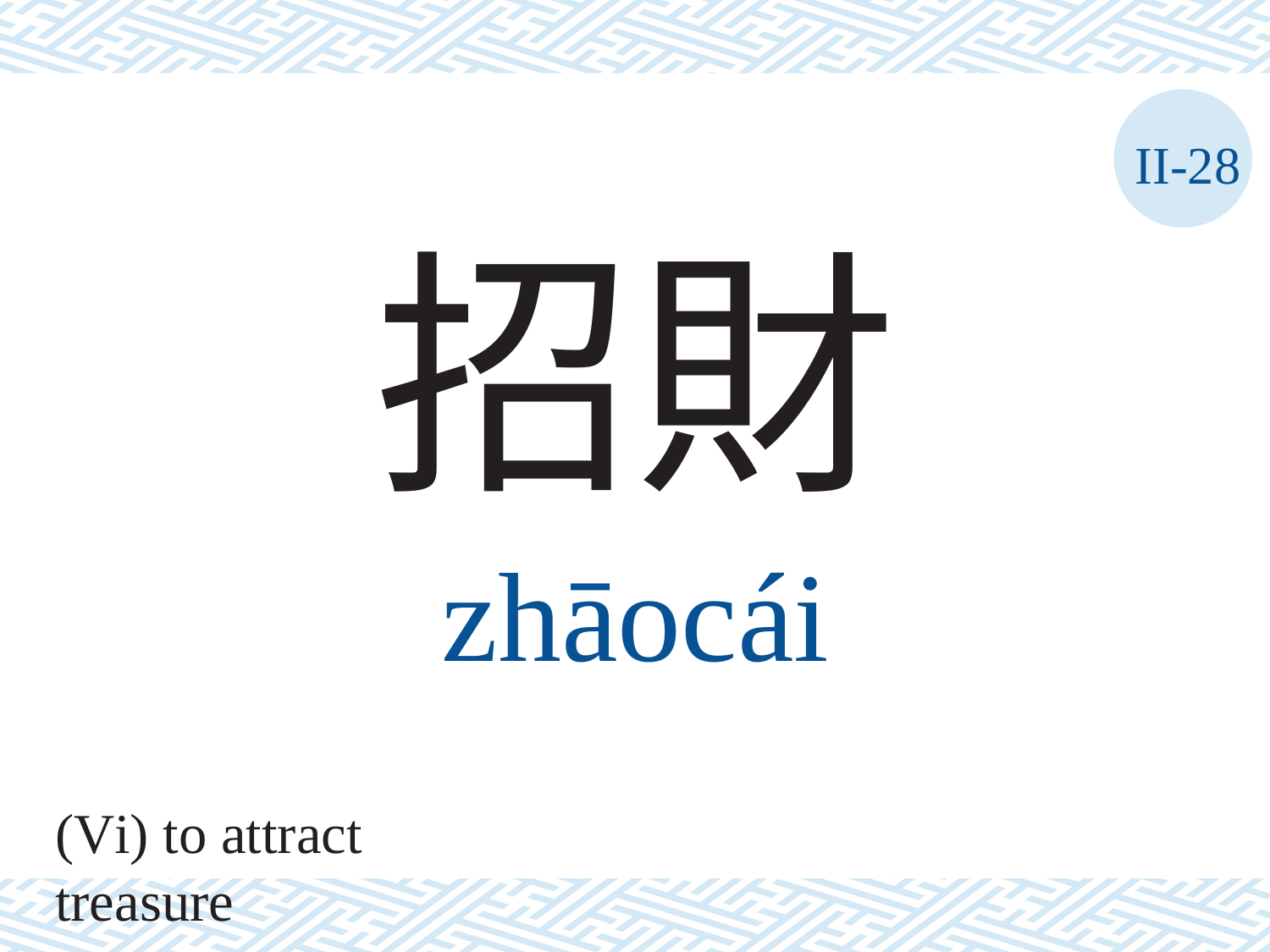

II-28
招財
zhāocái
(Vi) to attract treasure